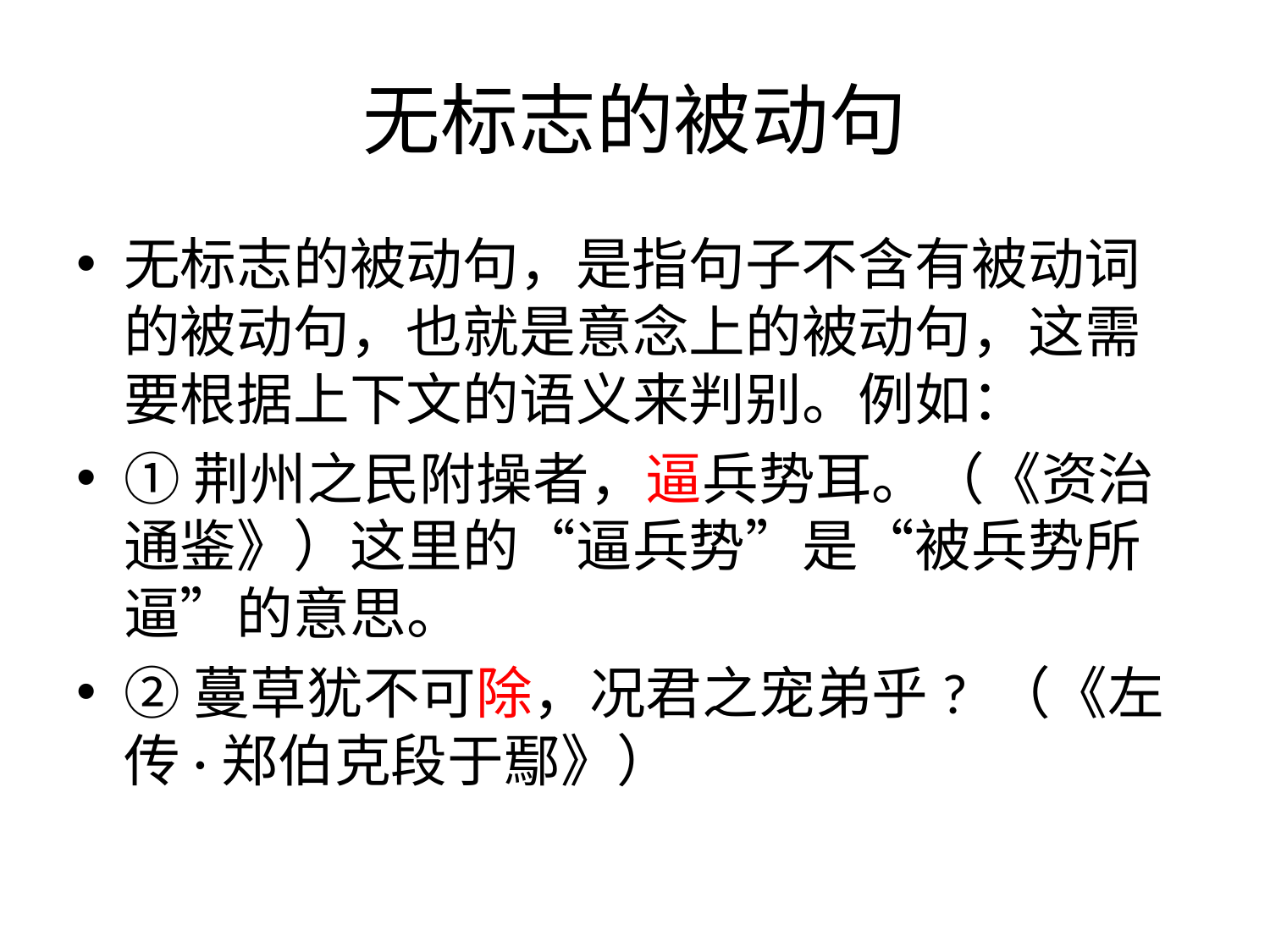

# 无标志的被动句
无标志的被动句，是指句子不含有被动词的被动句，也就是意念上的被动句，这需要根据上下文的语义来判别。例如：
①荆州之民附操者，逼兵势耳。（《资治通鉴》）这里的“逼兵势”是“被兵势所逼”的意思。
②蔓草犹不可除，况君之宠弟乎? （《左传·郑伯克段于鄢》）